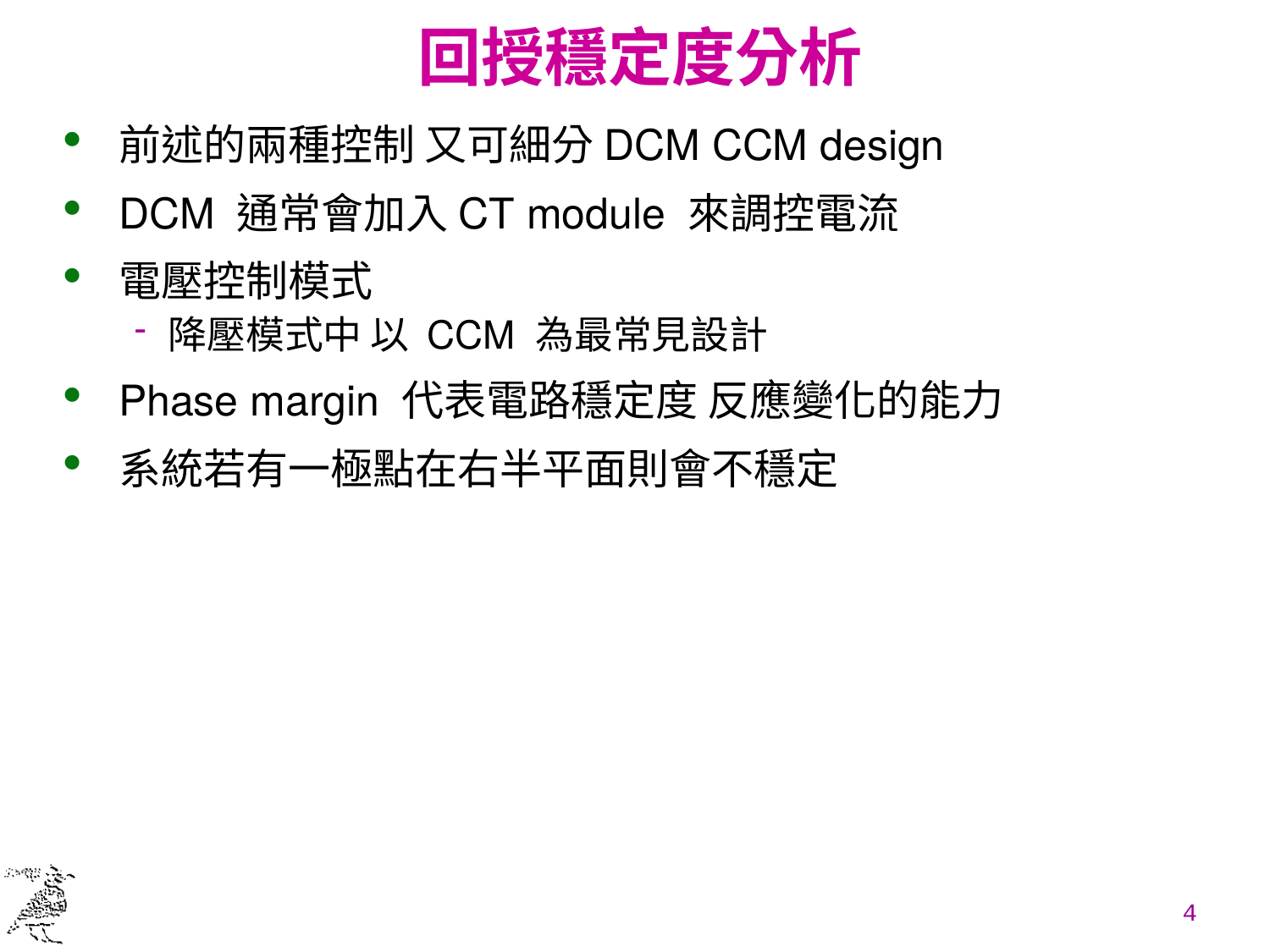

# 回授穩定度分析
前述的兩種控制 又可細分DCM CCM design
DCM 通常會加入CT module 來調控電流
電壓控制模式
降壓模式中 以 CCM 為最常見設計
Phase margin 代表電路穩定度 反應變化的能力
系統若有一極點在右半平面則會不穩定

4